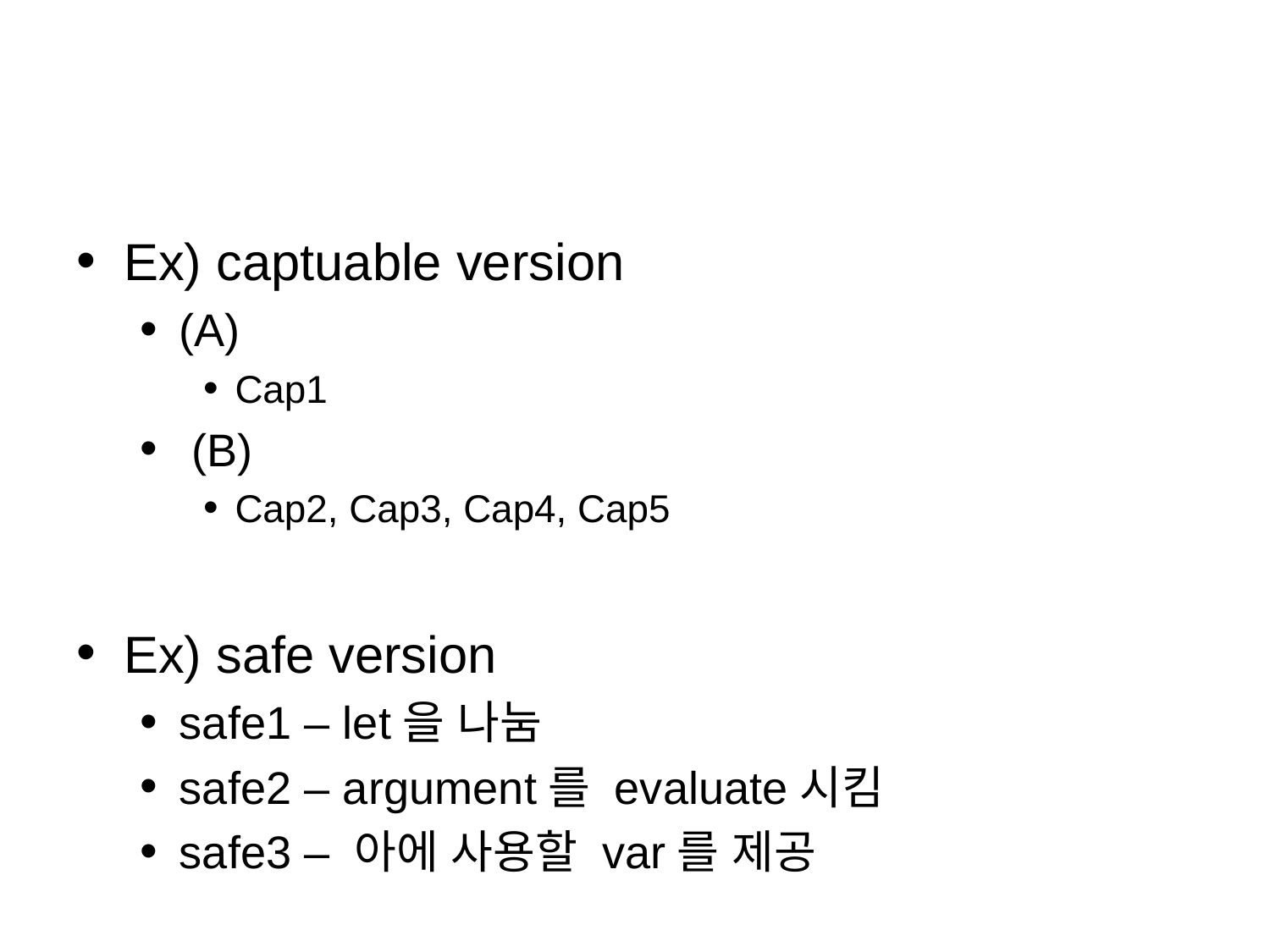

#
Ex) captuable version
(A)
Cap1
 (B)
Cap2, Cap3, Cap4, Cap5

Ex) safe version
safe1 – let을 나눔
safe2 – argument를 evaluate시킴
safe3 – 아에 사용할 var를 제공